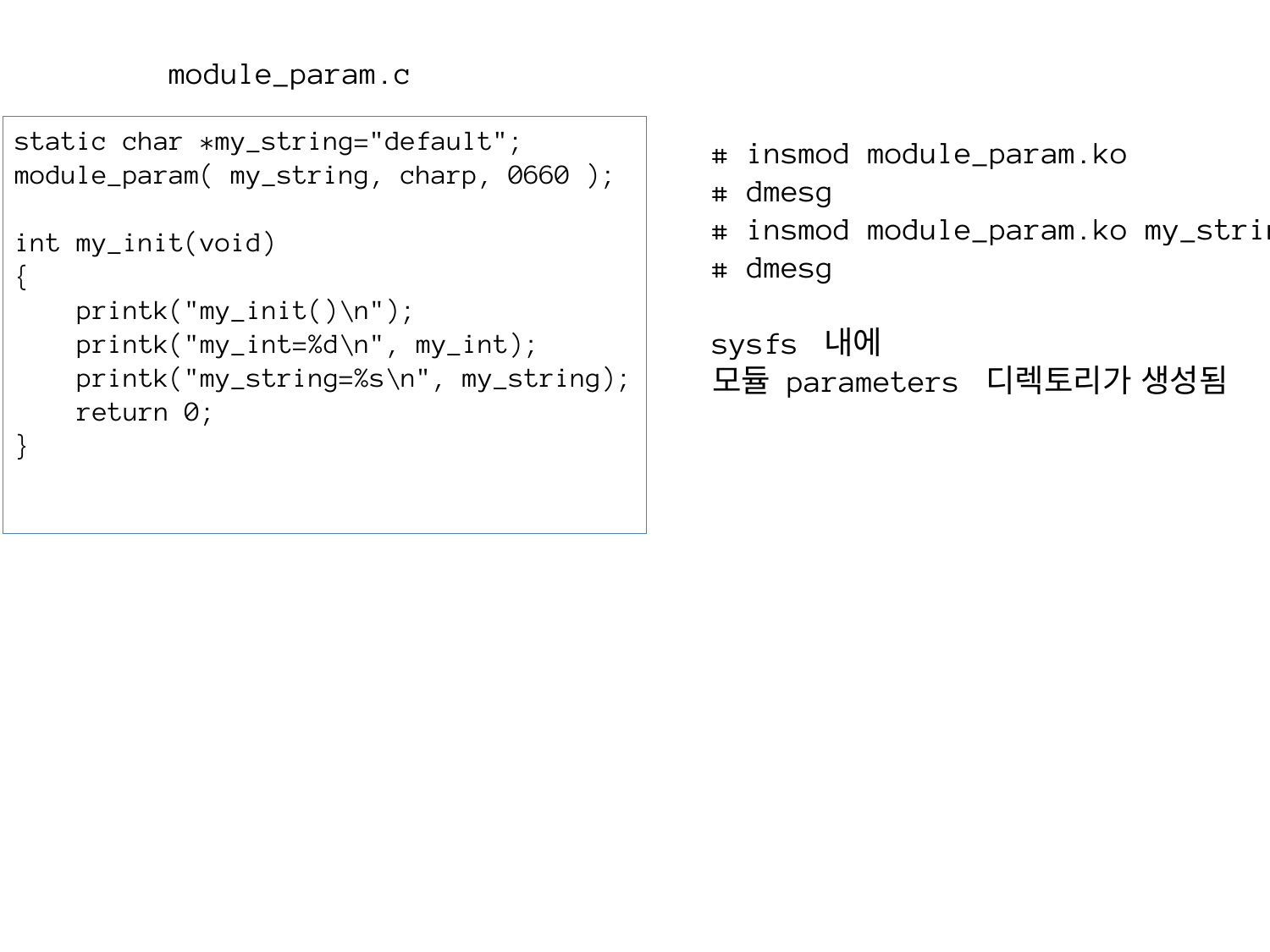

module_param.c
static char *my_string="default";
module_param( my_string, charp, 0660 );

int my_init(void)
{
    printk("my_init()\n");
    printk("my_int=%d\n", my_int);
    printk("my_string=%s\n", my_string);
    return 0;
}

# insmod module_param.ko
# dmesg
# insmod module_param.ko my_string=“kji”
# dmesg

sysfs 내에
모듈 parameters 디렉토리가 생성됨